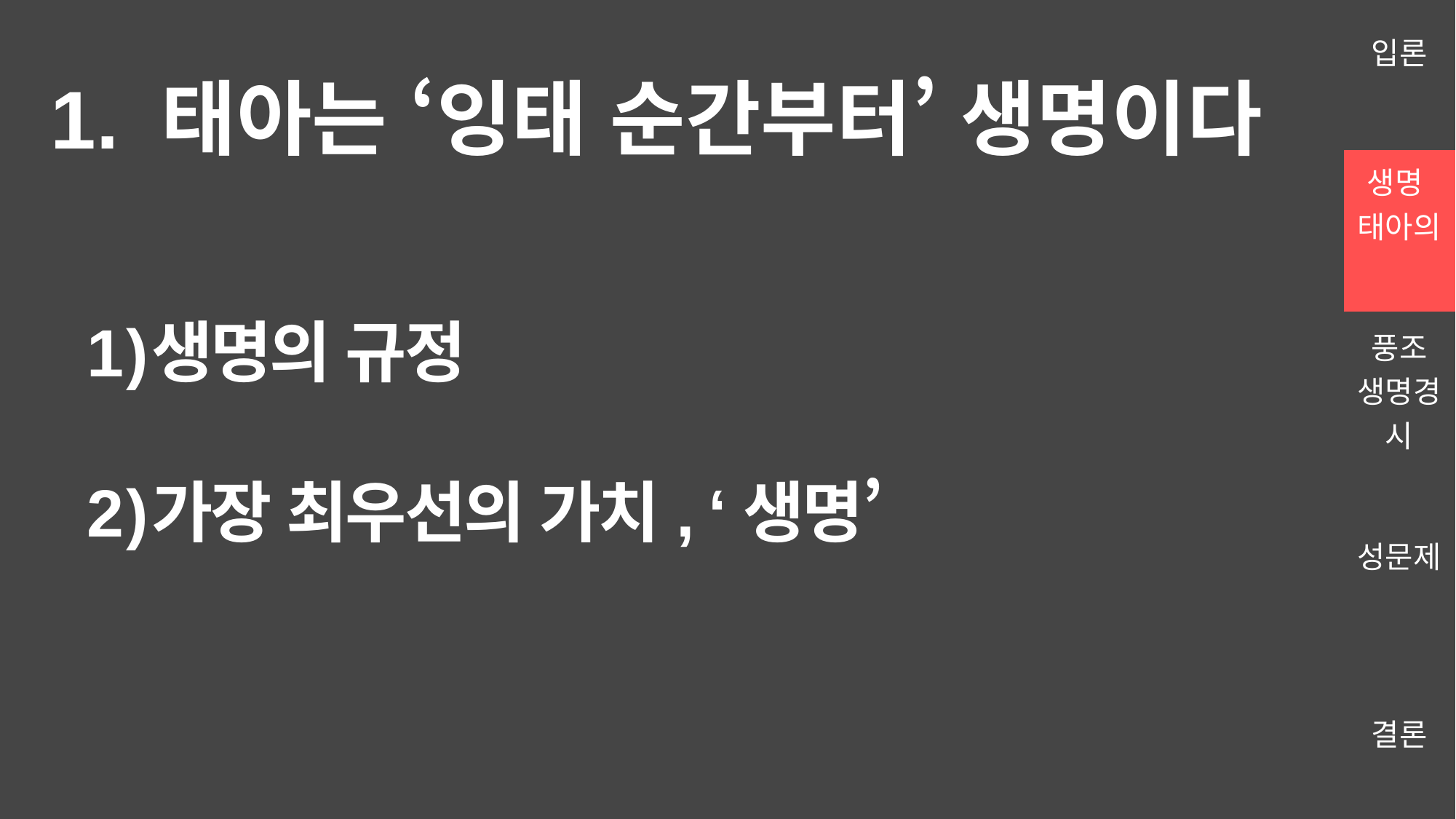

| 입론 |
| --- |
| 생명 태아의 |
| 풍조 생명경시 |
| 성문제 |
| 결론 |
# 1. 태아는 ‘잉태 순간부터’ 생명이다
생명의 규정

가장 최우선의 가치, ‘생명’